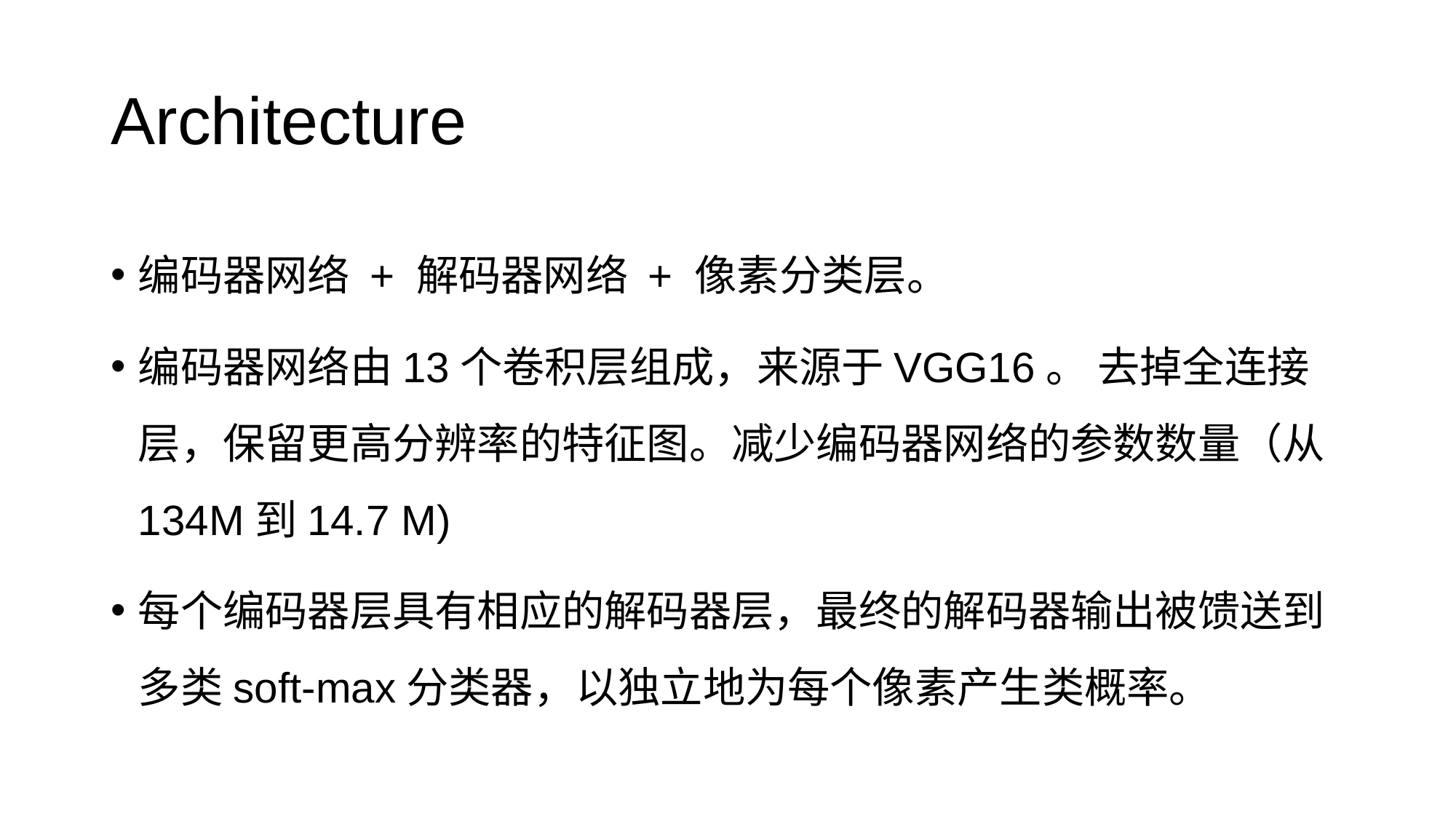

# Architecture
编码器网络 + 解码器网络 + 像素分类层。
编码器网络由13个卷积层组成，来源于VGG16。 去掉全连接层，保留更高分辨率的特征图。减少编码器网络的参数数量（从134M到14.7 M)
每个编码器层具有相应的解码器层，最终的解码器输出被馈送到多类soft-max分类器，以独立地为每个像素产生类概率。